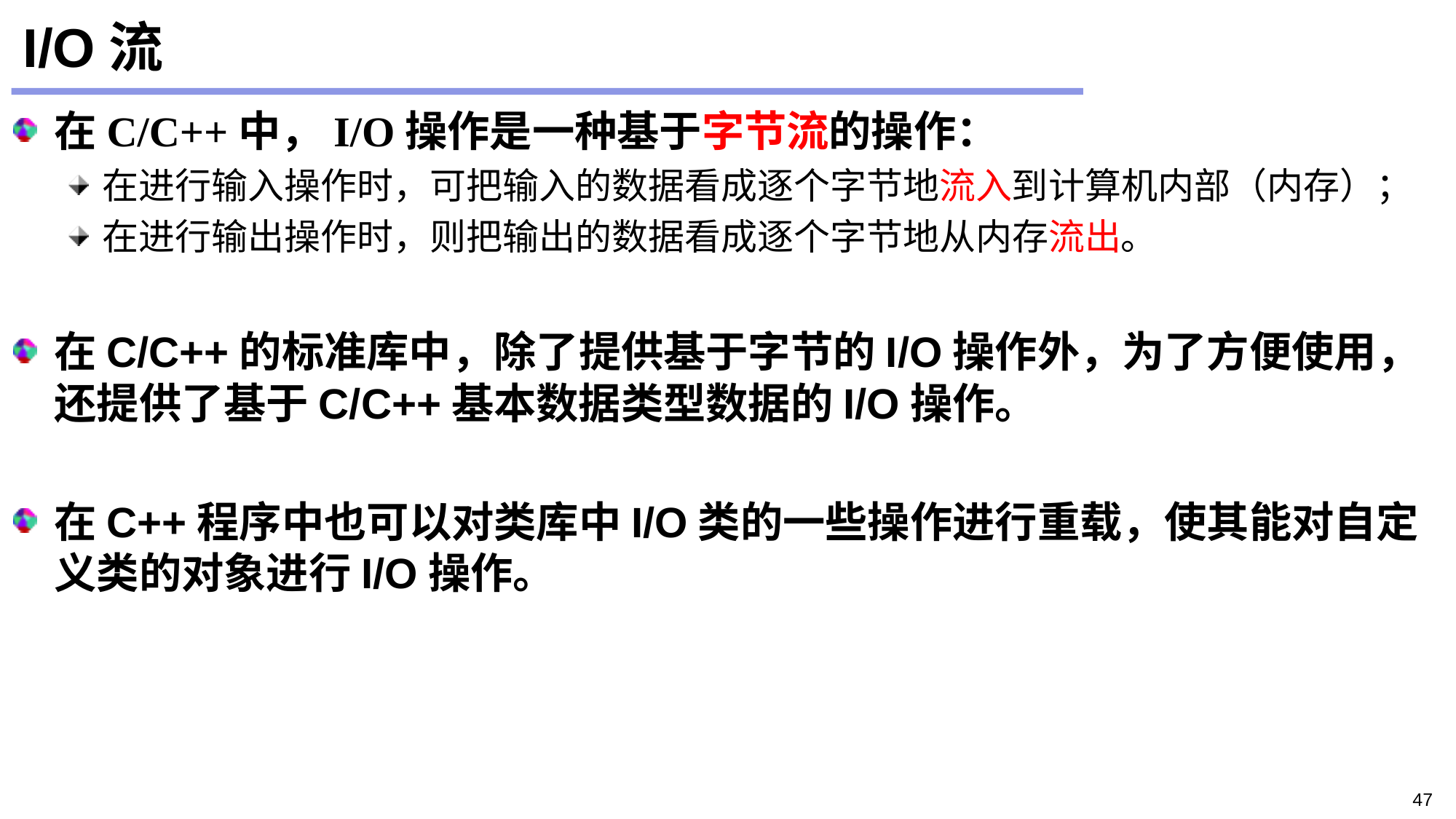

# I/O流
在C/C++中，I/O操作是一种基于字节流的操作：
在进行输入操作时，可把输入的数据看成逐个字节地流入到计算机内部（内存）；
在进行输出操作时，则把输出的数据看成逐个字节地从内存流出。

在C/C++的标准库中，除了提供基于字节的I/O操作外，为了方便使用，还提供了基于C/C++基本数据类型数据的I/O操作。

在C++程序中也可以对类库中I/O类的一些操作进行重载，使其能对自定义类的对象进行I/O操作。
47